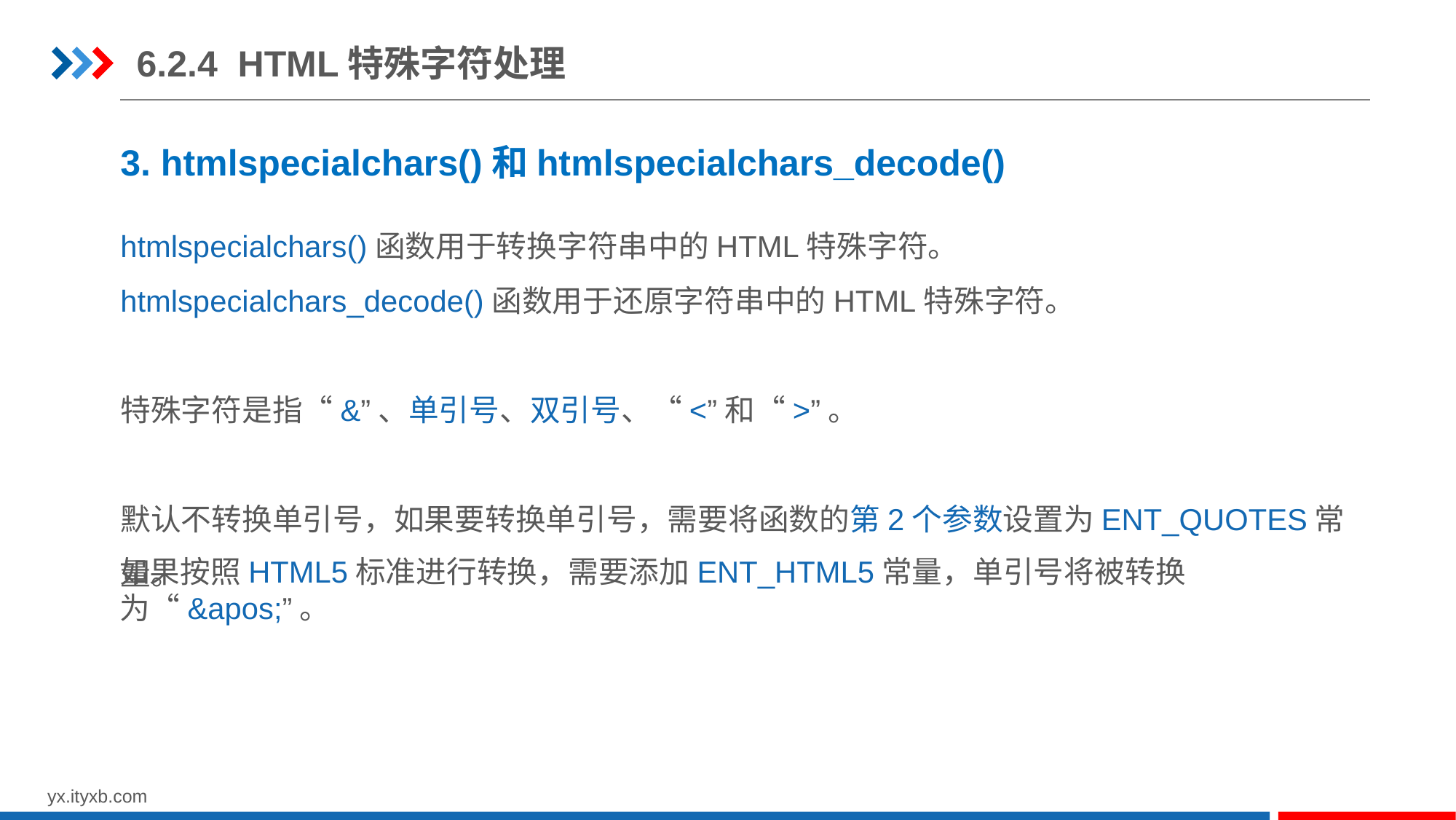

6.2.4  HTML特殊字符处理
3. htmlspecialchars()和htmlspecialchars_decode()
htmlspecialchars()函数用于转换字符串中的HTML特殊字符。
htmlspecialchars_decode()函数用于还原字符串中的HTML特殊字符。

特殊字符是指“&”、单引号、双引号、“<”和“>”。

默认不转换单引号，如果要转换单引号，需要将函数的第2个参数设置为ENT_QUOTES常量。
如果按照HTML5标准进行转换，需要添加ENT_HTML5常量，单引号将被转换为“&apos;”。